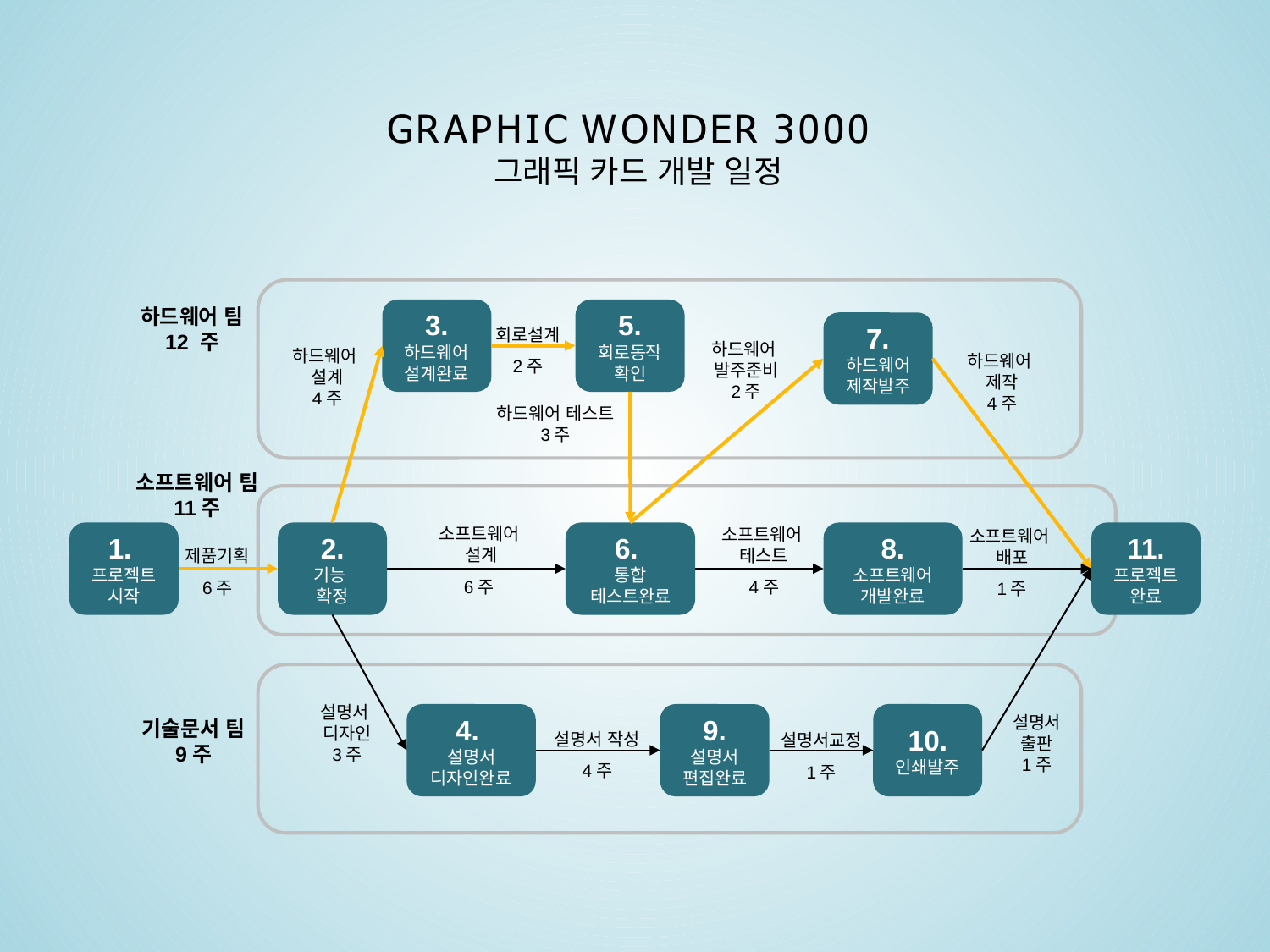

GRAPHIC WONDER 3000
 그래픽 카드 개발 일정

하드웨어 팀
12 주
3.
하드웨어
설계완료
5.
회로동작
확인
회로설계
2주

7.
하드웨어
제작발주
하드웨어
발주준비
2주

하드웨어
설계
4주

하드웨어
제작
4주
하드웨어 테스트
3주
소프트웨어 팀
11주

소프트웨어
 설계
6주

소프트웨어
테스트
4주

소프트웨어
배포
1주

1.
프로젝트 시작
2.
기능
확정
6.
통합
테스트완료
8.
소프트웨어
개발완료
11.
프로젝트
완료
제품기획
6주

설명서
디자인
3주

4.
설명서
디자인완료
9.
설명서
편집완료
10.
인쇄발주
설명서
출판
1주

기술문서 팀
9주
설명서 작성
4주

설명서교정
1주